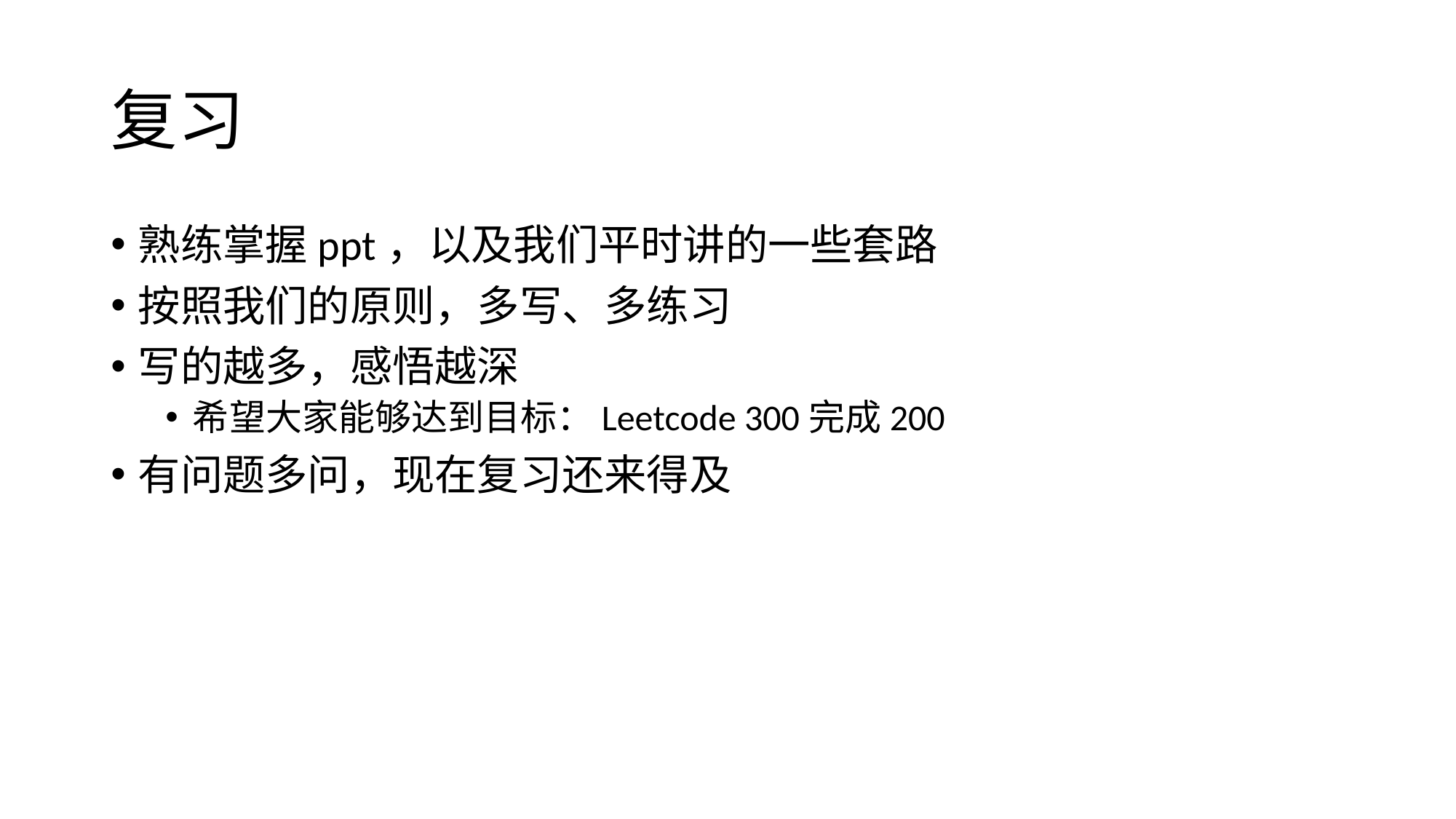

# 复习
熟练掌握ppt，以及我们平时讲的一些套路
按照我们的原则，多写、多练习
写的越多，感悟越深
希望大家能够达到目标：Leetcode 300完成200
有问题多问，现在复习还来得及